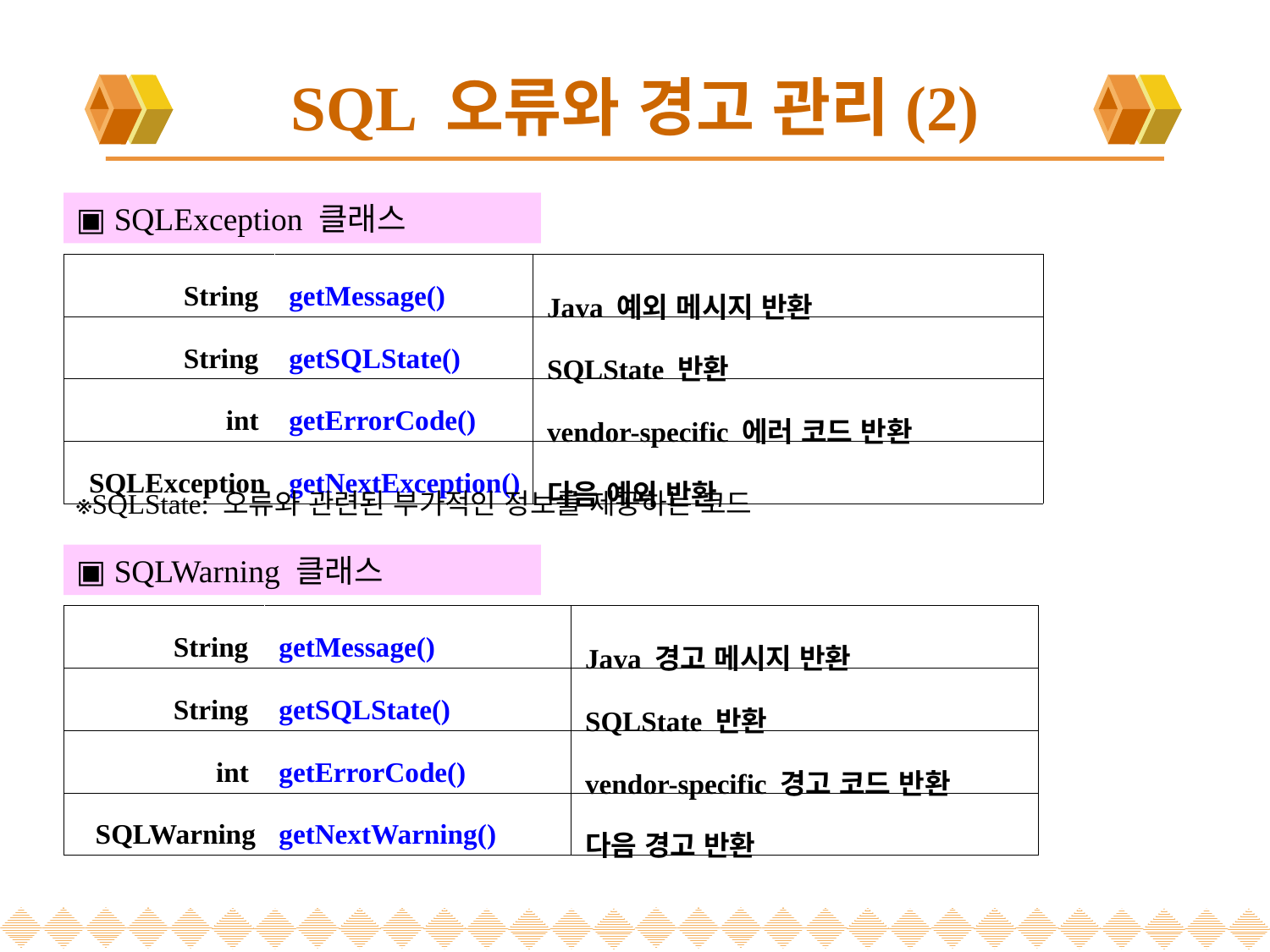

# SQL 오류와 경고 관리(2)
▣ SQLException 클래스
| String | getMessage() | Java 예외 메시지 반환 |
| --- | --- | --- |
| String | getSQLState() | SQLState 반환 |
| int | getErrorCode() | vendor-specific 에러 코드 반환 |
| SQLException | getNextException() | 다음 예외 반환 |
※SQLState: 오류와 관련된 부가적인 정보를 제공하는 코드
▣ SQLWarning 클래스
| String | getMessage() | Java 경고 메시지 반환 |
| --- | --- | --- |
| String | getSQLState() | SQLState 반환 |
| int | getErrorCode() | vendor-specific 경고 코드 반환 |
| SQLWarning | getNextWarning() | 다음 경고 반환 |